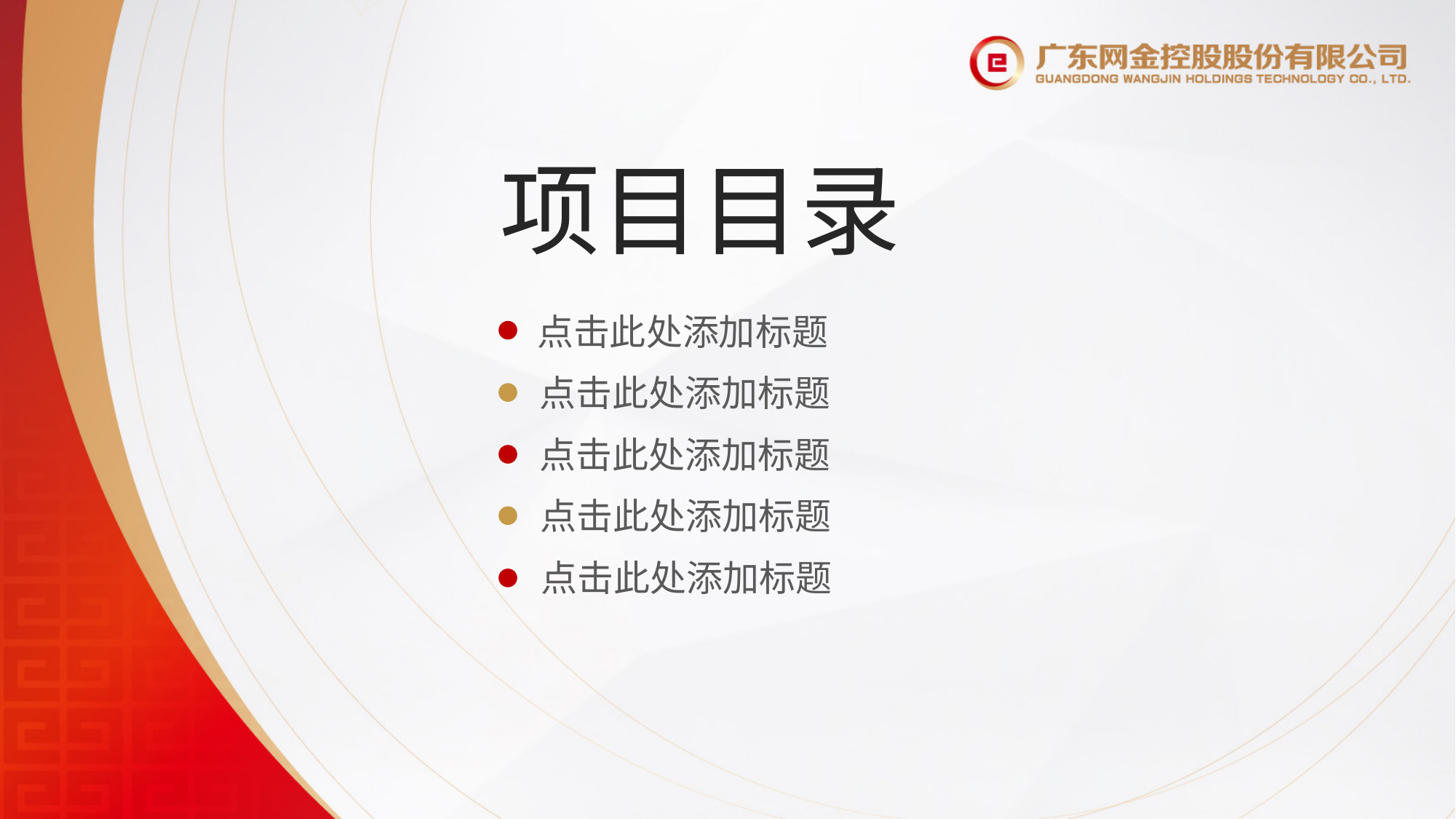

项目目录
点击此处添加标题

点击此处添加标题

点击此处添加标题

点击此处添加标题

点击此处添加标题